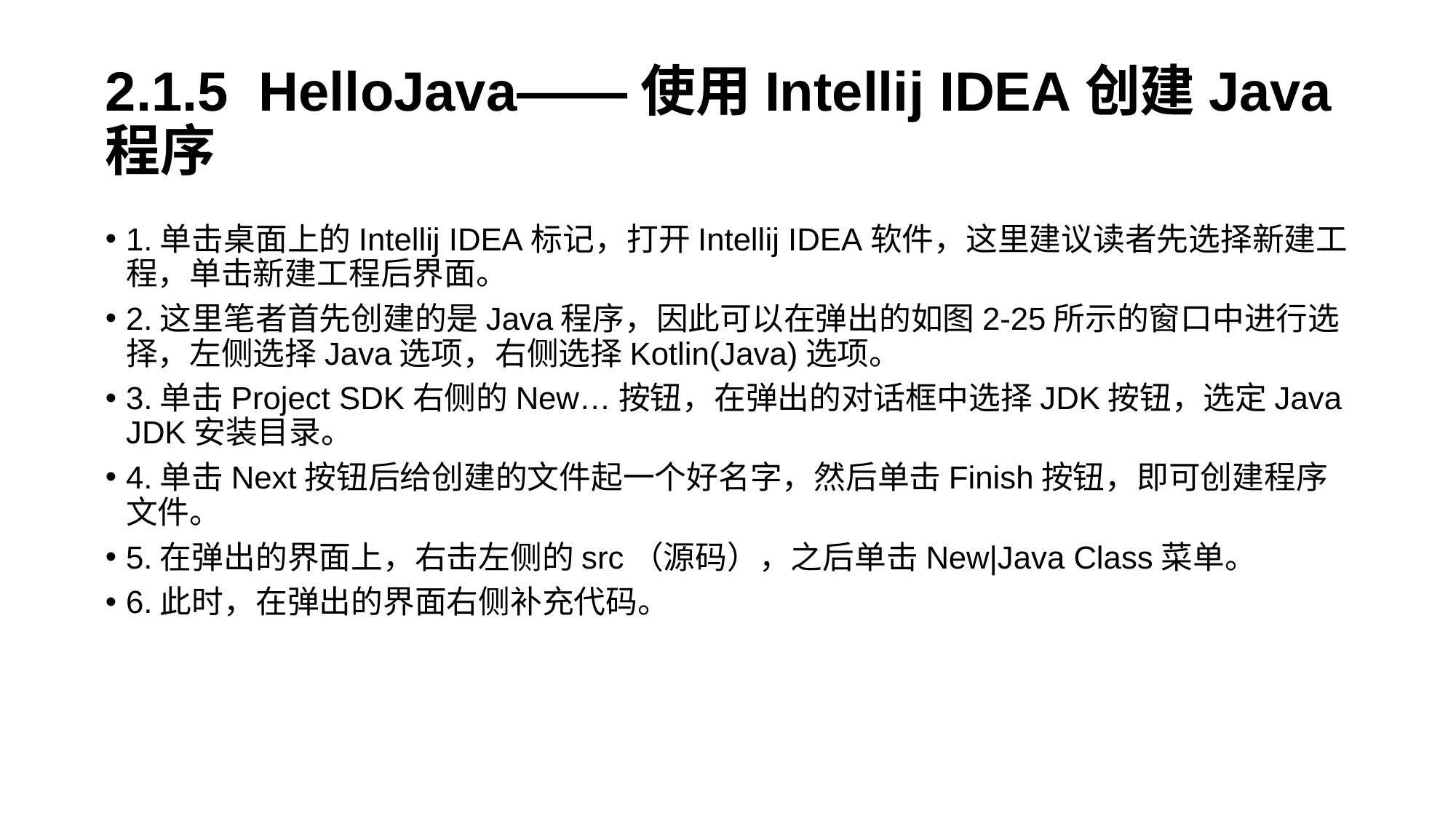

# 2.1.5  HelloJava——使用Intellij IDEA创建Java程序
1.单击桌面上的Intellij IDEA标记，打开Intellij IDEA软件，这里建议读者先选择新建工程，单击新建工程后界面。
2.这里笔者首先创建的是Java程序，因此可以在弹出的如图2-25所示的窗口中进行选择，左侧选择Java选项，右侧选择Kotlin(Java)选项。
3.单击Project SDK右侧的New…按钮，在弹出的对话框中选择JDK按钮，选定Java JDK安装目录。
4.单击Next按钮后给创建的文件起一个好名字，然后单击Finish按钮，即可创建程序文件。
5.在弹出的界面上，右击左侧的src（源码），之后单击New|Java Class菜单。
6.此时，在弹出的界面右侧补充代码。